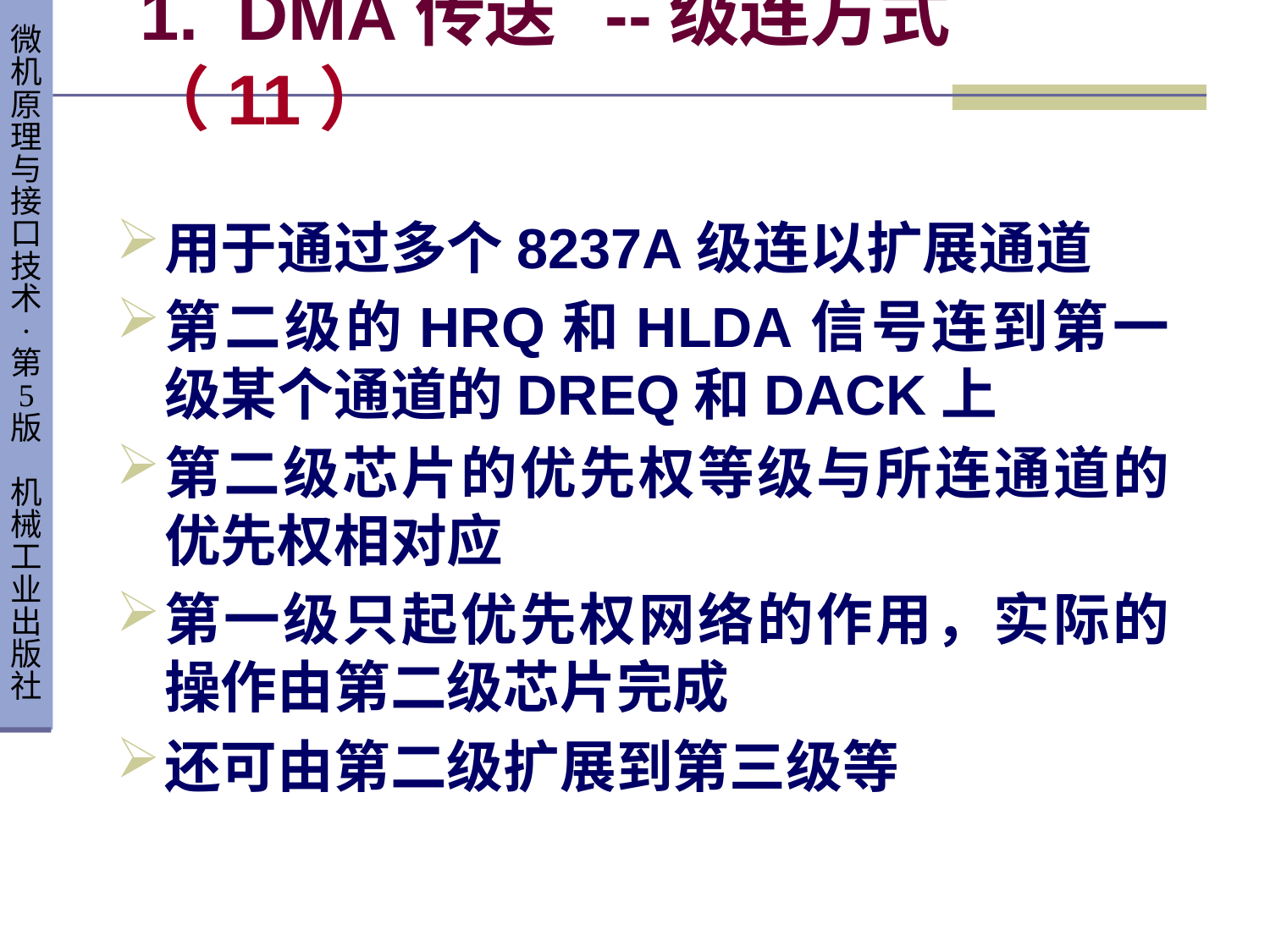

# 1.  DMA传送  --级连方式（11）
用于通过多个8237A级连以扩展通道
第二级的HRQ和HLDA信号连到第一级某个通道的DREQ和DACK上
第二级芯片的优先权等级与所连通道的优先权相对应
第一级只起优先权网络的作用，实际的操作由第二级芯片完成
还可由第二级扩展到第三级等